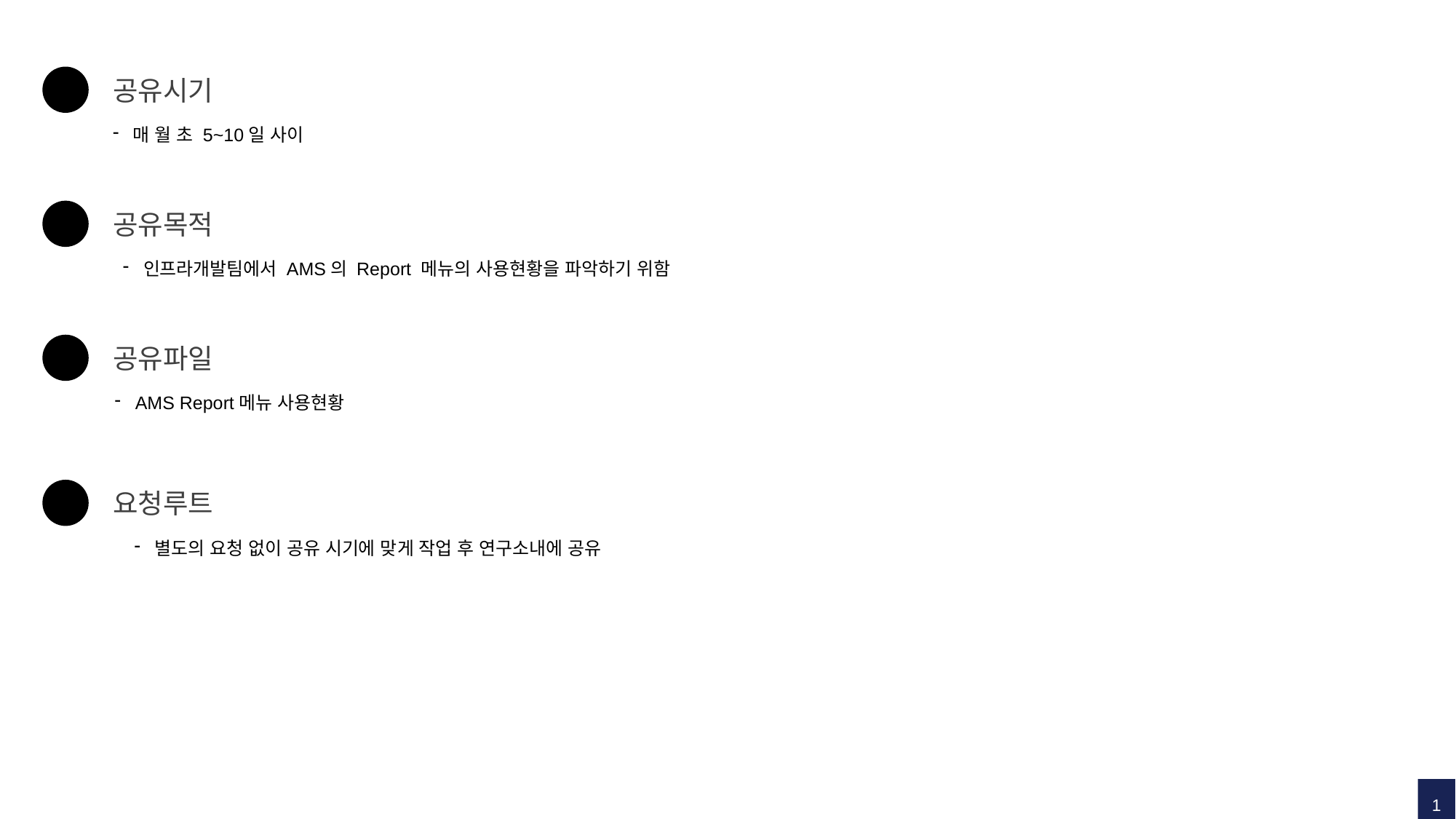

1

공유시기
매 월 초 5~10일 사이
1

공유목적
인프라개발팀에서 AMS의 Report 메뉴의 사용현황을 파악하기 위함
1

공유파일
AMS Report메뉴 사용현황
1

요청루트
별도의 요청 없이 공유 시기에 맞게 작업 후 연구소내에 공유
1